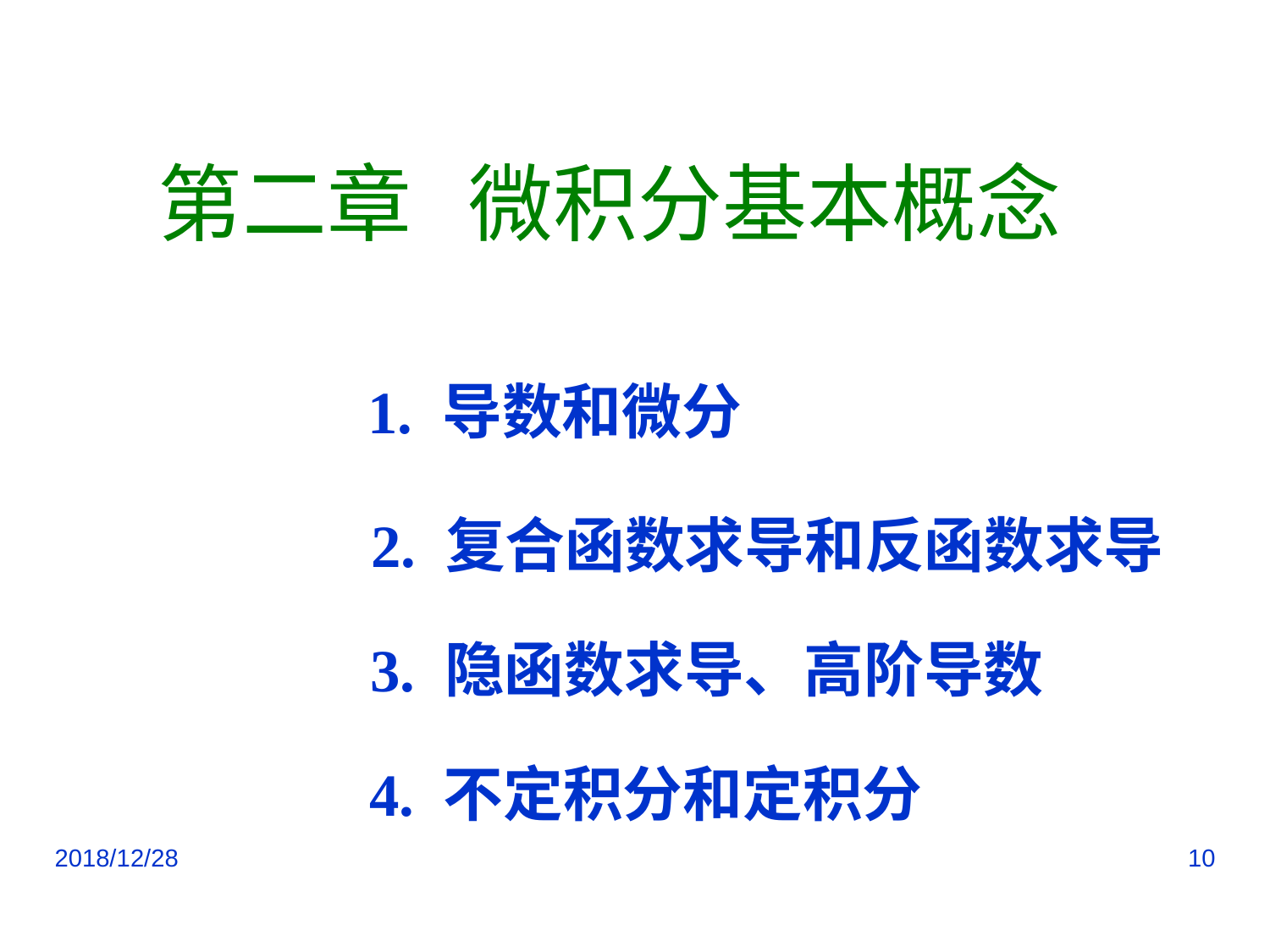

# 第二章   微积分基本概念
1. 导数和微分
2. 复合函数求导和反函数求导
3. 隐函数求导、高阶导数
4. 不定积分和定积分
2018/12/28
10